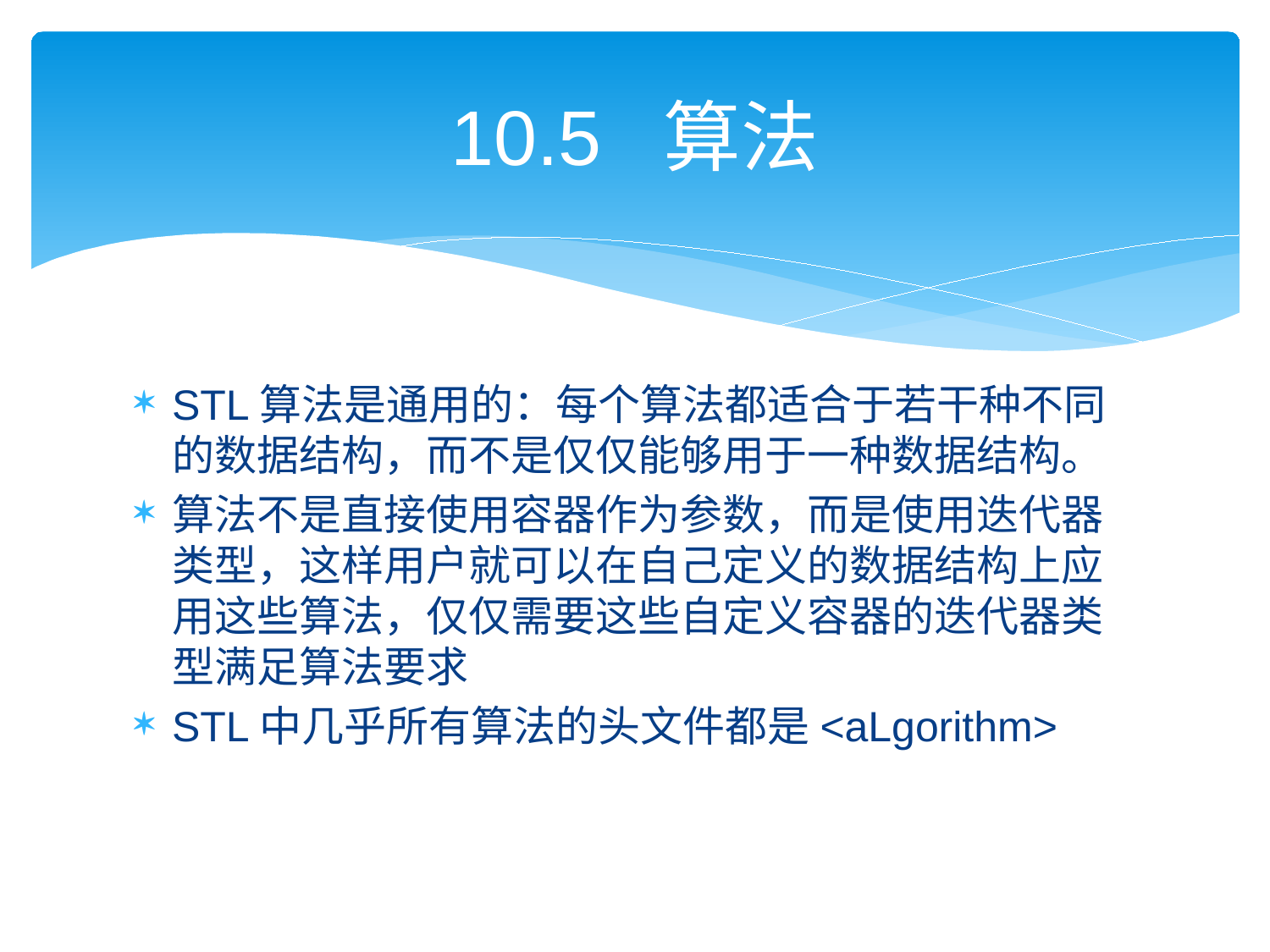

# 10.5  算法
STL算法是通用的：每个算法都适合于若干种不同的数据结构，而不是仅仅能够用于一种数据结构。
算法不是直接使用容器作为参数，而是使用迭代器类型，这样用户就可以在自己定义的数据结构上应用这些算法，仅仅需要这些自定义容器的迭代器类型满足算法要求
STL中几乎所有算法的头文件都是<aLgorithm>